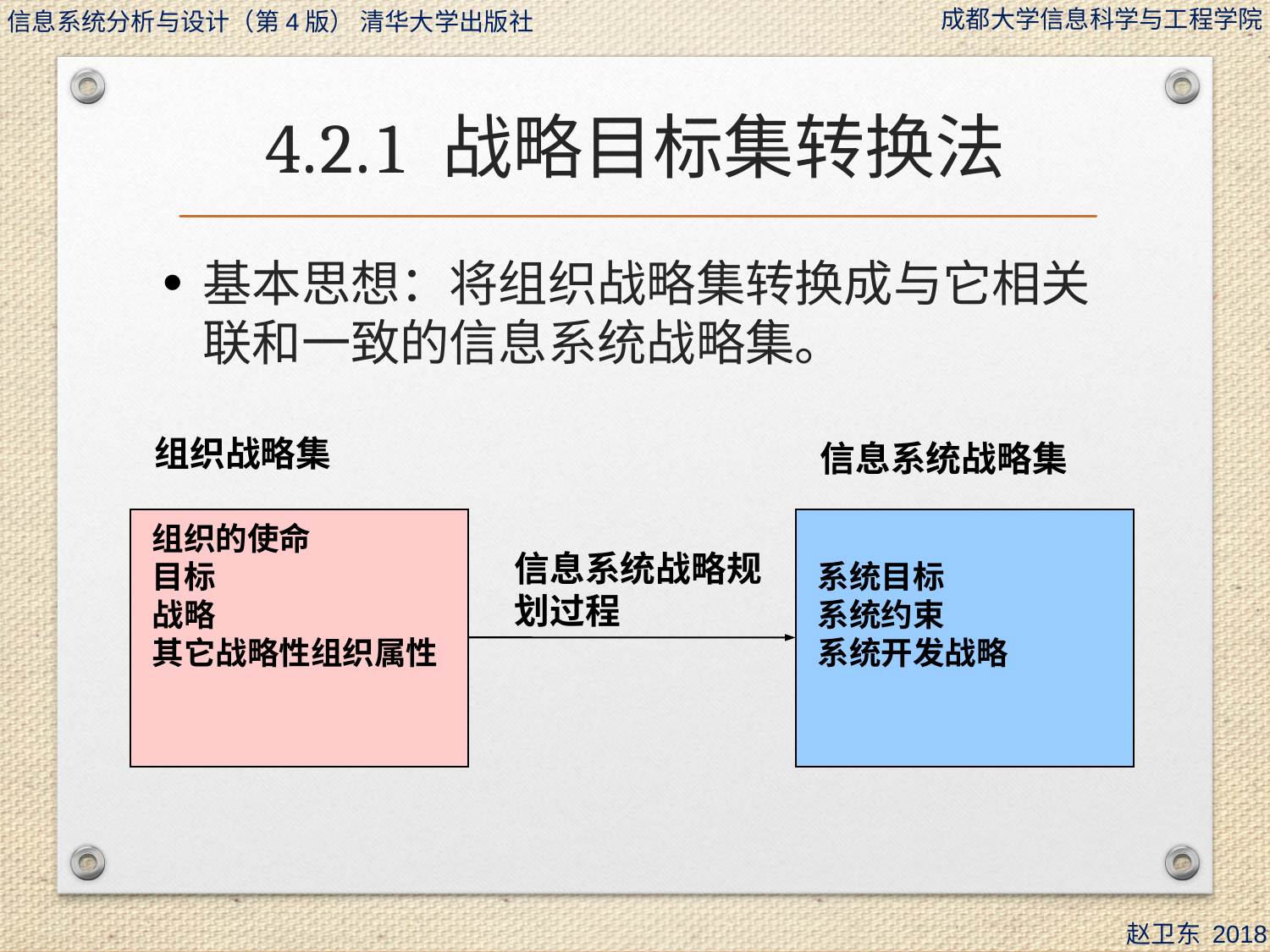

# 4.2.1 战略目标集转换法
基本思想：将组织战略集转换成与它相关联和一致的信息系统战略集。

  组织战略集
  信息系统战略集
  组织的使命
  目标
  战略
  其它战略性组织属性

  系统目标
  系统约束
  系统开发战略
信息系统战略规划过程